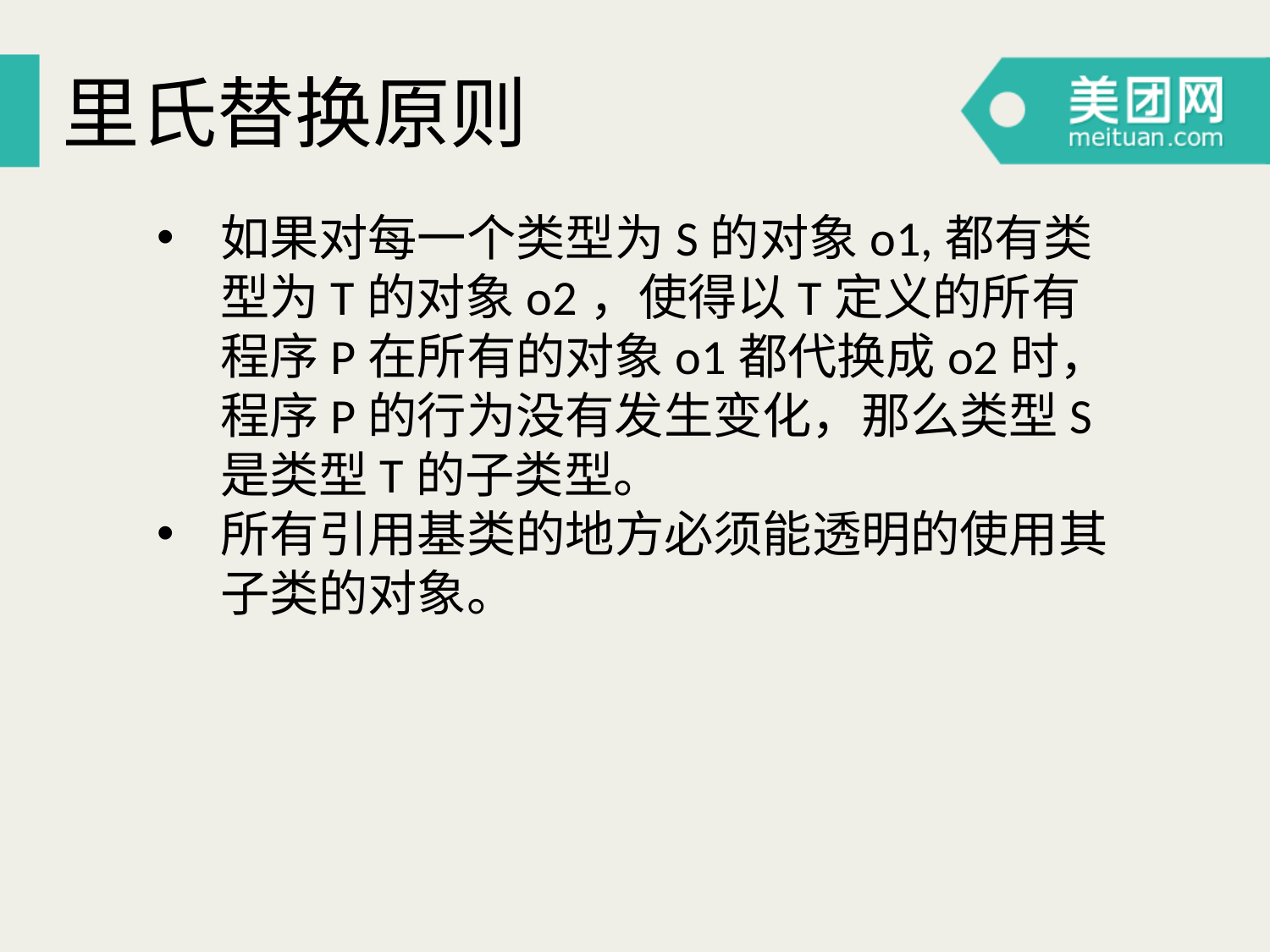

里氏替换原则
如果对每一个类型为S的对象o1,都有类型为T的对象o2，使得以T定义的所有程序P在所有的对象o1都代换成o2时，程序P的行为没有发生变化，那么类型S是类型T的子类型。
所有引用基类的地方必须能透明的使用其子类的对象。